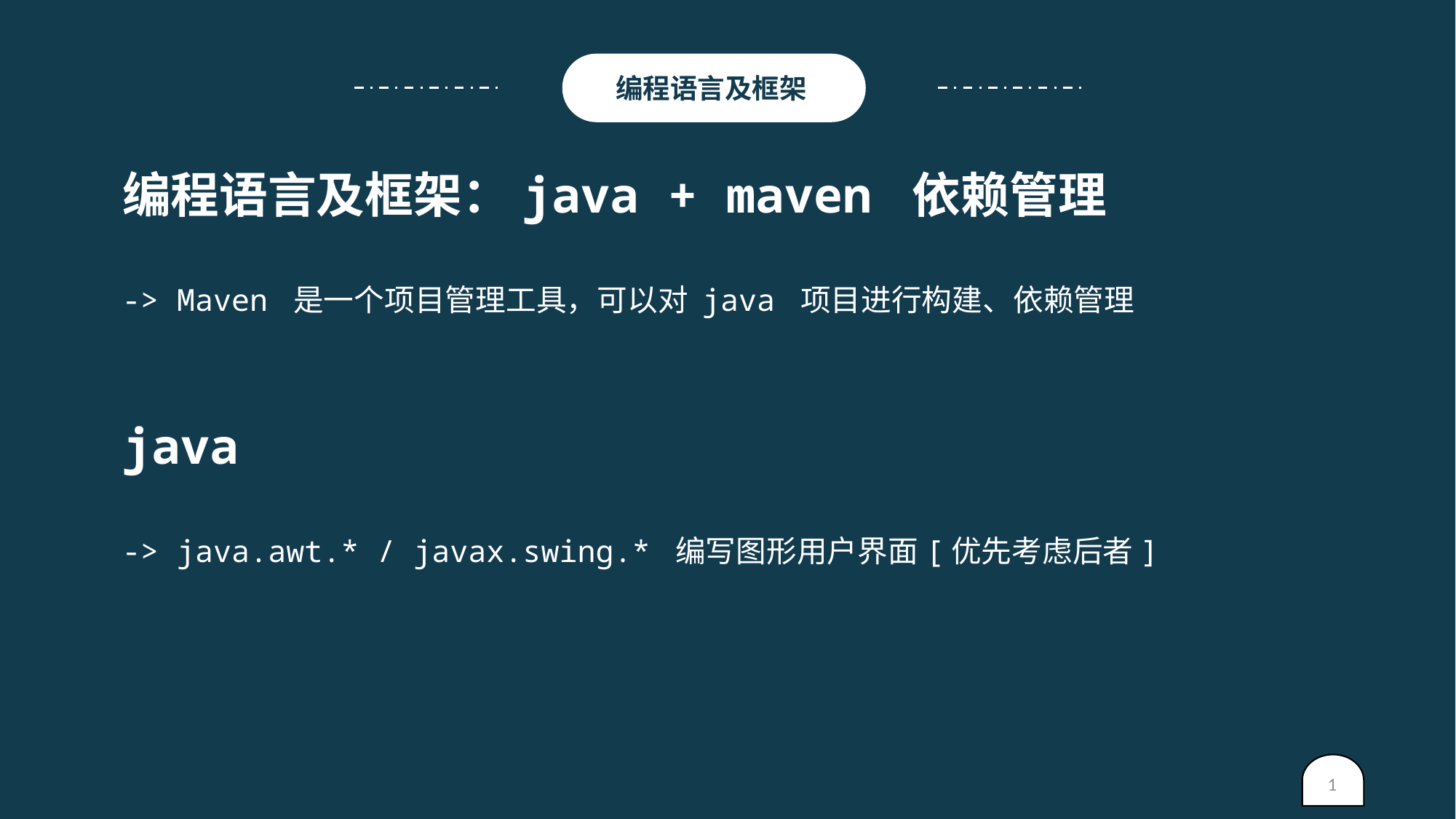

编程语言及框架
编程语言及框架：java + maven 依赖管理

-> Maven 是一个项目管理工具，可以对 java 项目进行构建、依赖管理

java

-> java.awt.* / javax.swing.* 编写图形用户界面[优先考虑后者]

1